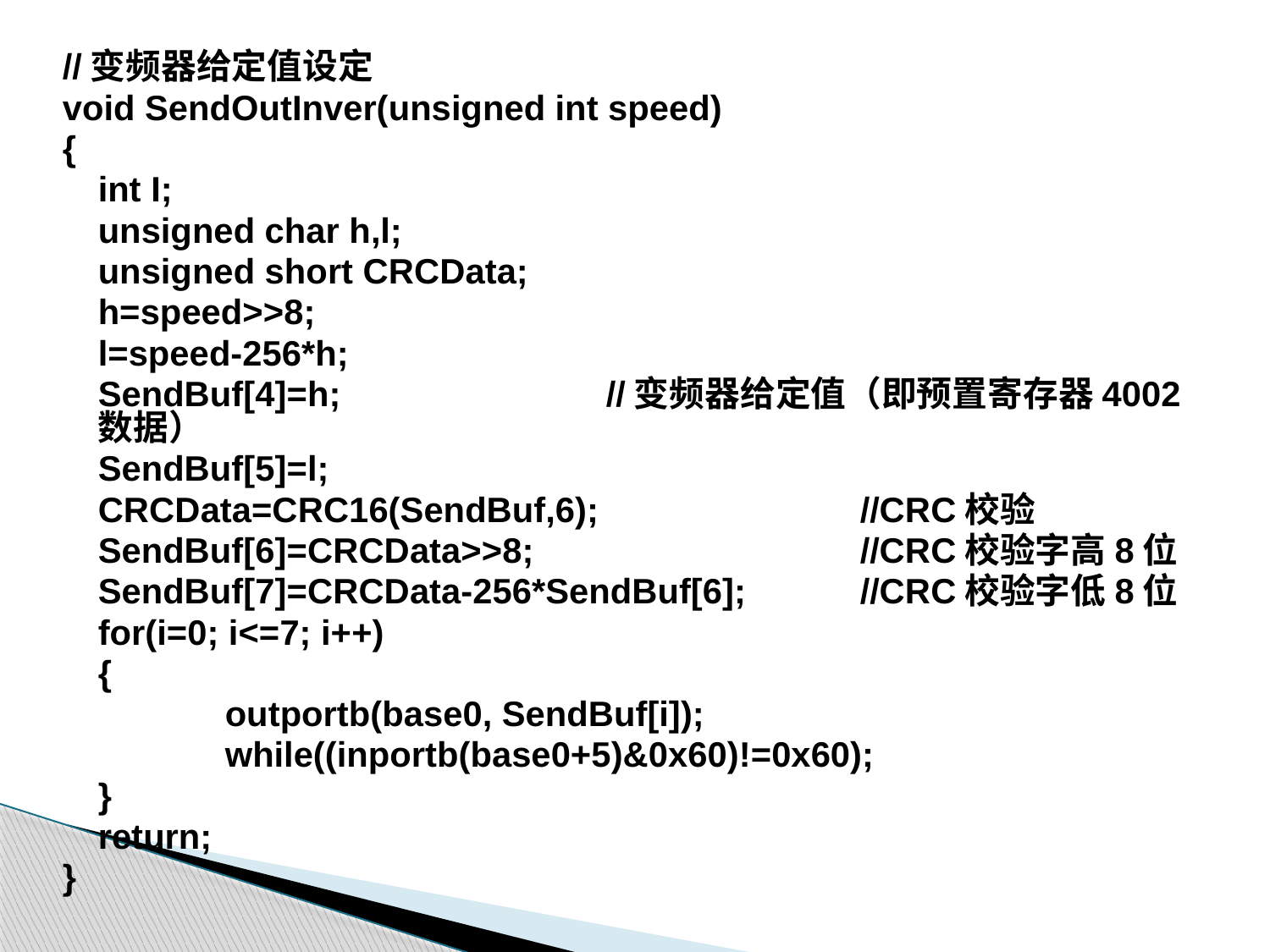

//变频器给定值设定
void SendOutInver(unsigned int speed)
{
	int I;
	unsigned char h,l;
	unsigned short CRCData;
	h=speed>>8;
	l=speed-256*h;
	SendBuf[4]=h;  		//变频器给定值（即预置寄存器4002数据）
	SendBuf[5]=l;
	CRCData=CRC16(SendBuf,6);			//CRC校验
	SendBuf[6]=CRCData>>8;			//CRC校验字高8位
	SendBuf[7]=CRCData-256*SendBuf[6];	//CRC校验字低8位
	for(i=0; i<=7; i++)
	{
		outportb(base0, SendBuf[i]);
		while((inportb(base0+5)&0x60)!=0x60);
	}
	return;
}